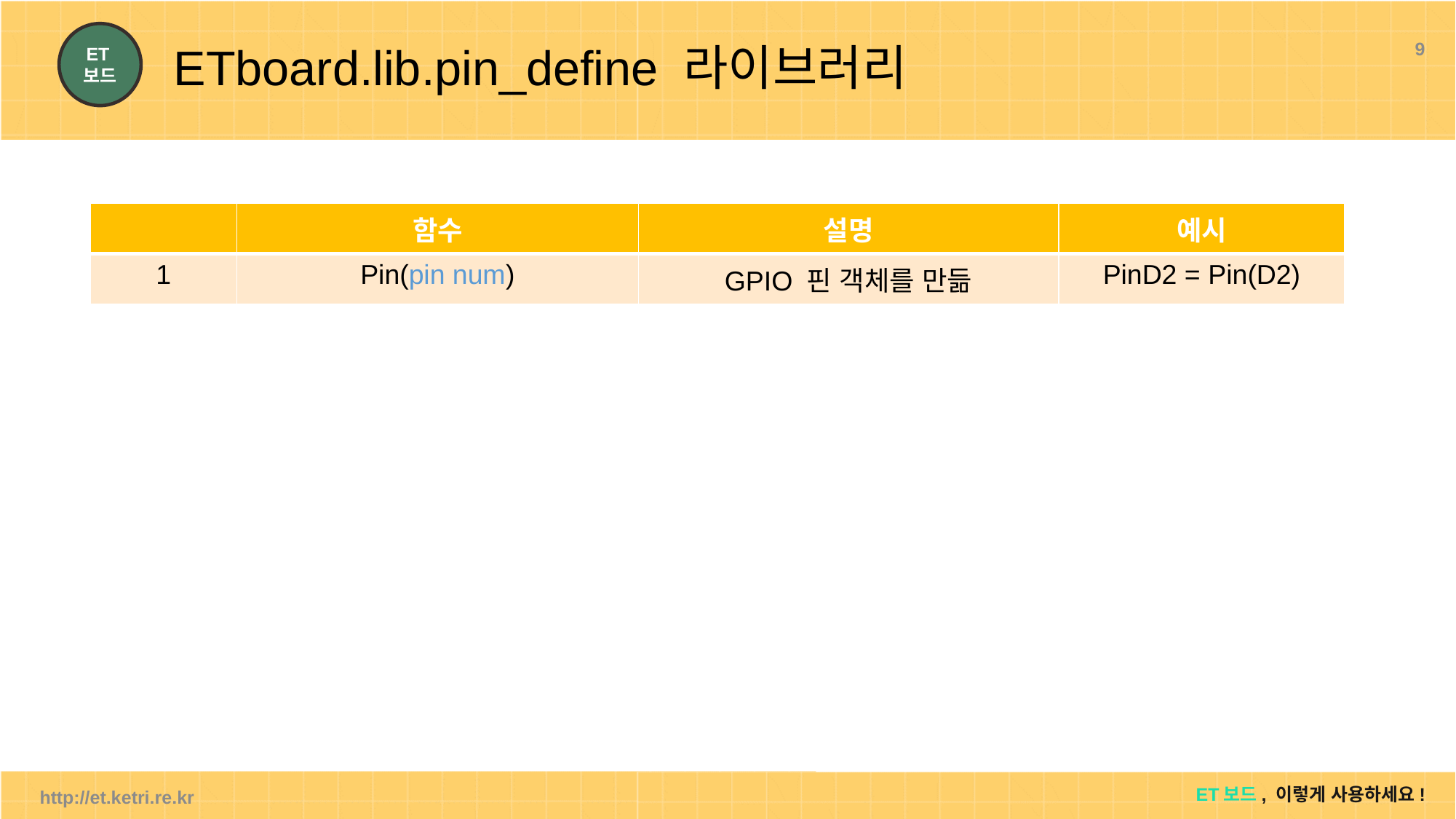

9
# ETboard.lib.pin_define 라이브러리
|  | 함수 | 설명 | 예시 |
| --- | --- | --- | --- |
| 1 | Pin(pin num) | GPIO 핀 객체를 만듦 | PinD2 = Pin(D2) |
http://et.ketri.re.kr